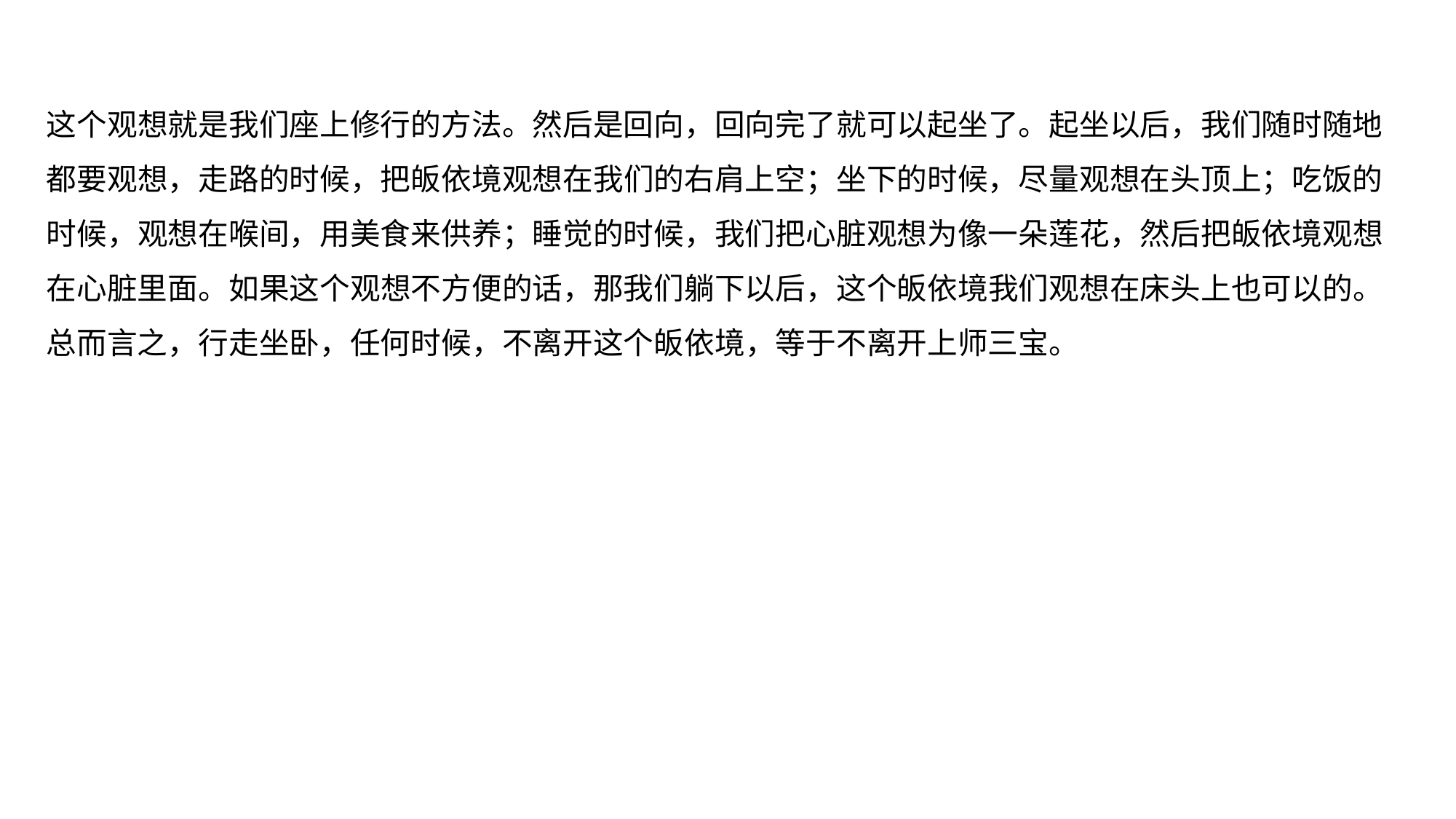

这个观想就是我们座上修行的方法。然后是回向，回向完了就可以起坐了。起坐以后，我们随时随地都要观想，走路的时候，把皈依境观想在我们的右肩上空；坐下的时候，尽量观想在头顶上；吃饭的时候，观想在喉间，用美食来供养；睡觉的时候，我们把心脏观想为像一朵莲花，然后把皈依境观想在心脏里面。如果这个观想不方便的话，那我们躺下以后，这个皈依境我们观想在床头上也可以的。总而言之，行走坐卧，任何时候，不离开这个皈依境，等于不离开上师三宝。